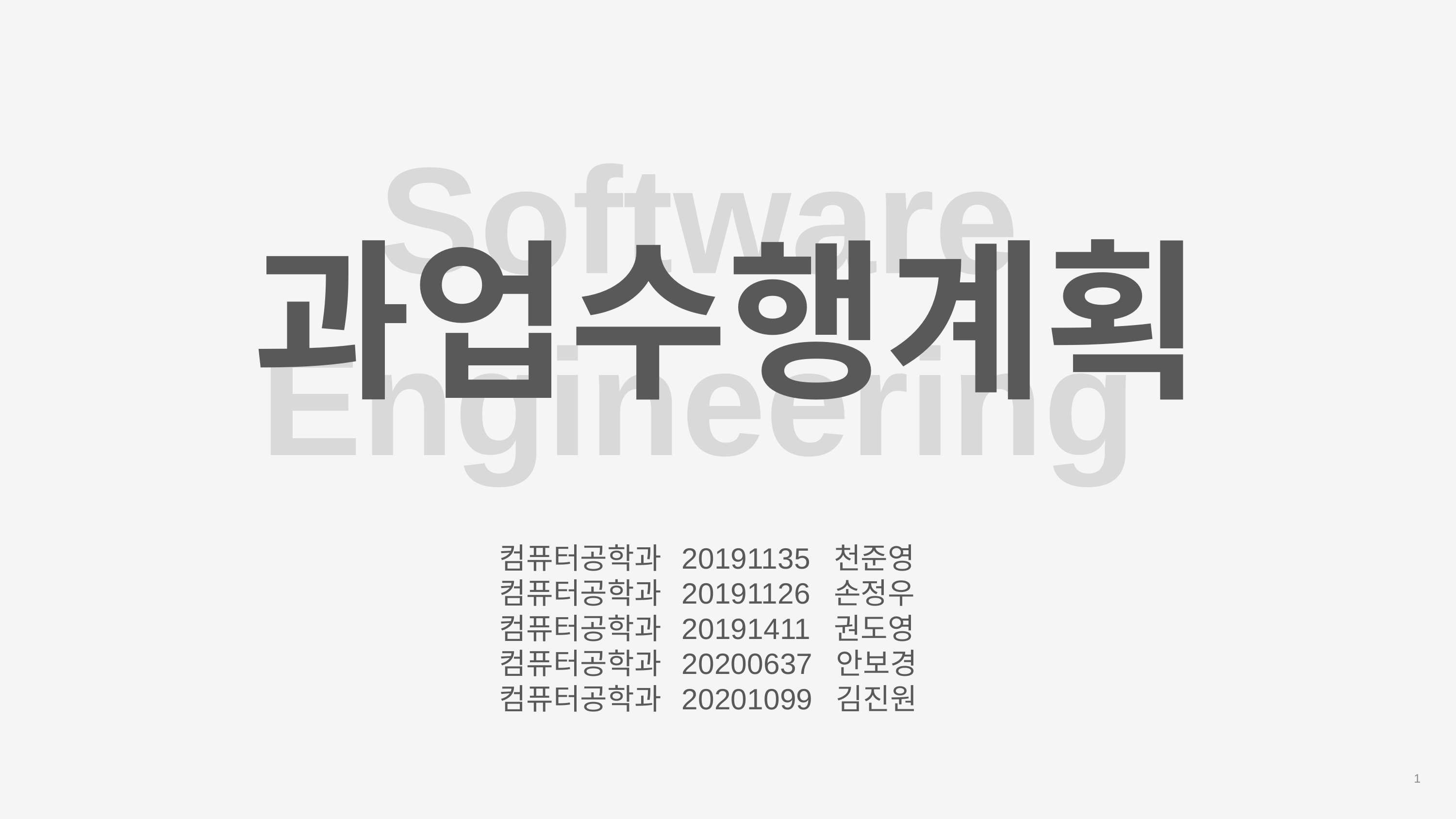

Software
Engineering
과업수행계획
컴퓨터공학과  20191135  천준영
컴퓨터공학과  20191126  손정우
컴퓨터공학과  20191411  권도영
컴퓨터공학과  20200637  안보경
컴퓨터공학과  20201099  김진원
1